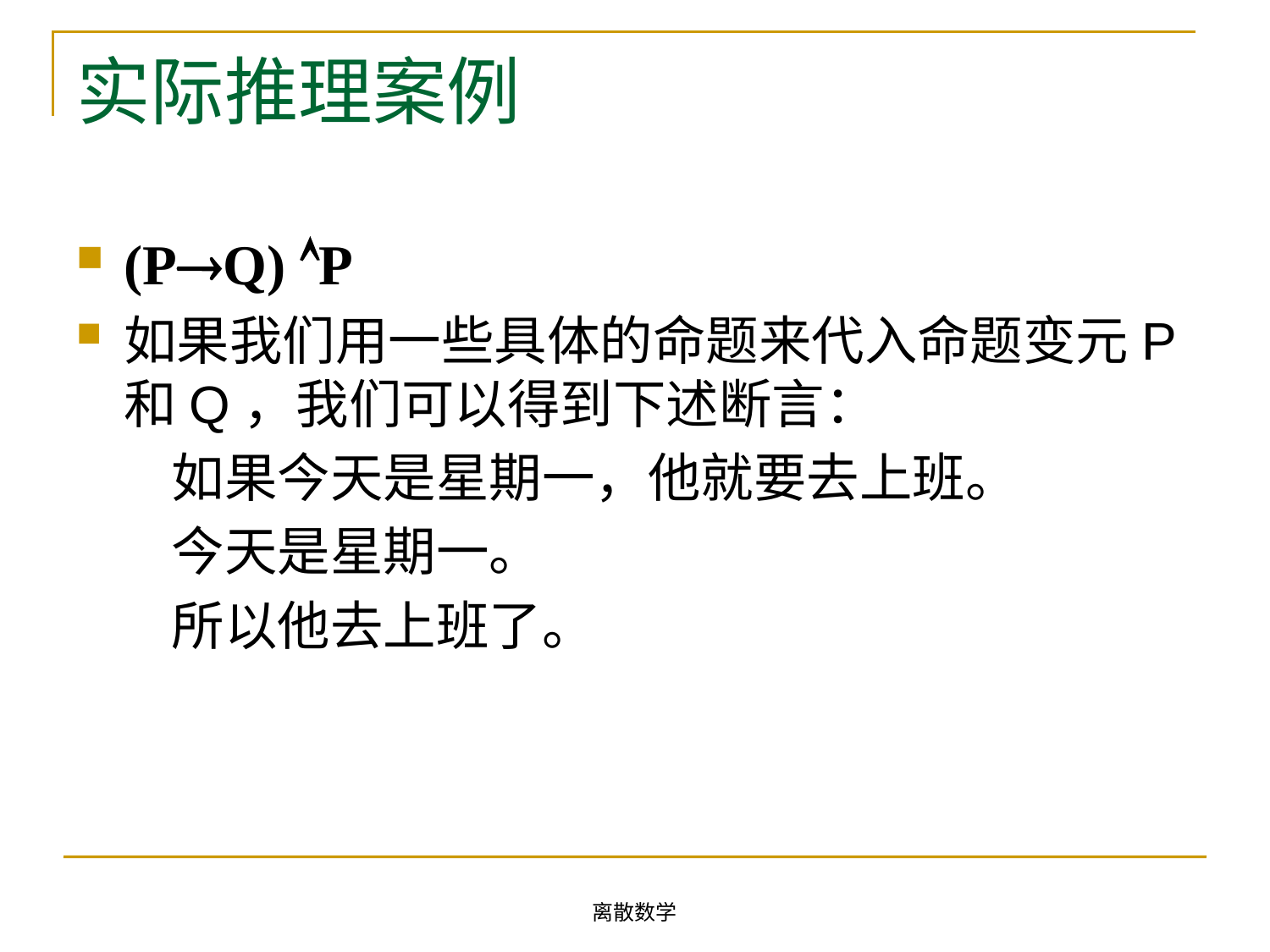

# 实际推理案例
(P→Q) ∧P
如果我们用一些具体的命题来代入命题变元P和Q，我们可以得到下述断言：
       如果今天是星期一，他就要去上班。
       今天是星期一。
       所以他去上班了。

7
离散数学